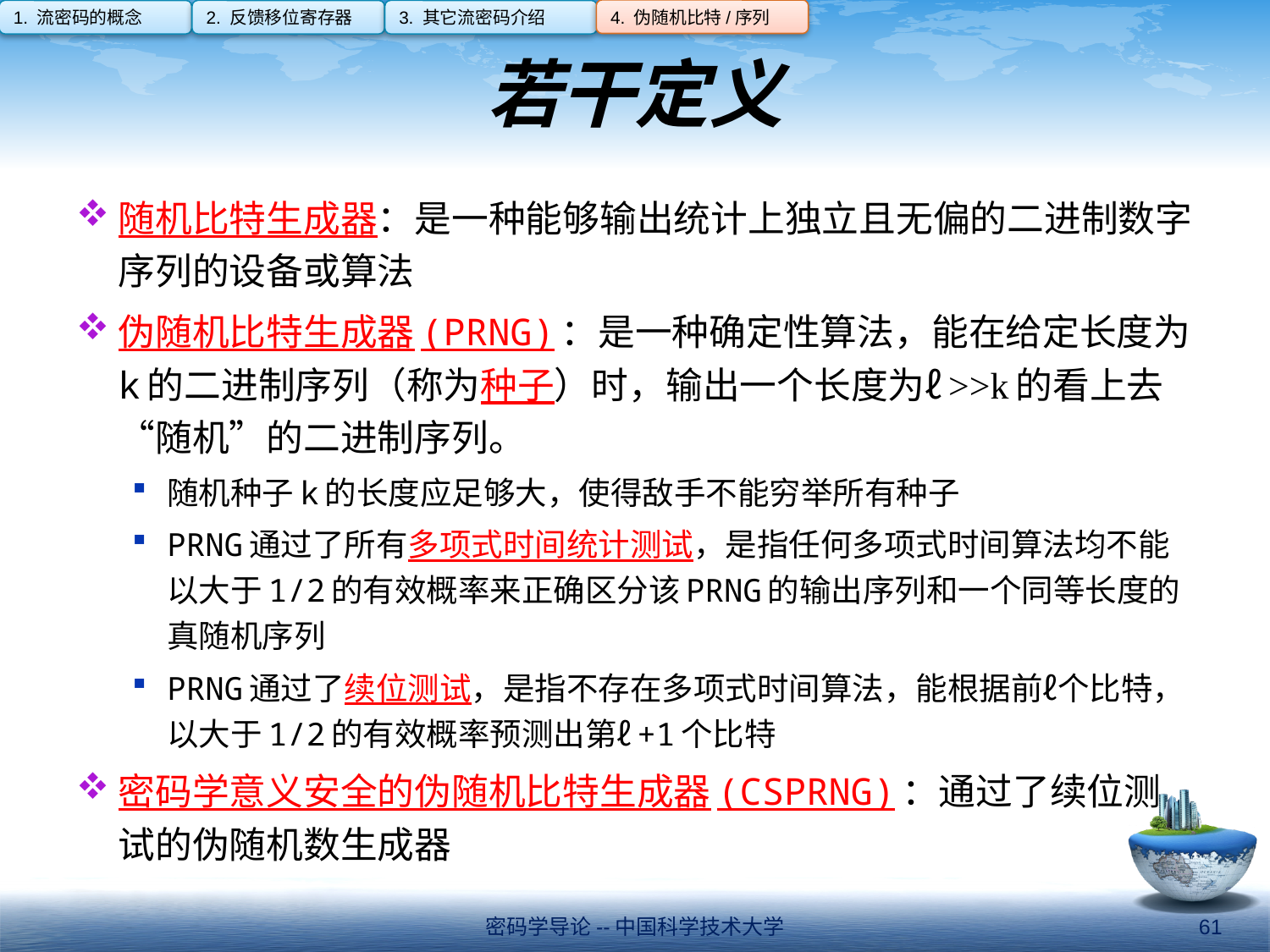

4. 伪随机比特/序列
1. 流密码的概念
2. 反馈移位寄存器
3. 其它流密码介绍
# 若干定义
随机比特生成器：是一种能够输出统计上独立且无偏的二进制数字序列的设备或算法
伪随机比特生成器(PRNG)：是一种确定性算法，能在给定长度为k的二进制序列（称为种子）时，输出一个长度为ℓ>>k的看上去“随机”的二进制序列。
随机种子k的长度应足够大，使得敌手不能穷举所有种子
PRNG通过了所有多项式时间统计测试，是指任何多项式时间算法均不能以大于1/2的有效概率来正确区分该PRNG的输出序列和一个同等长度的真随机序列
PRNG通过了续位测试，是指不存在多项式时间算法，能根据前ℓ个比特，以大于1/2的有效概率预测出第ℓ+1个比特
密码学意义安全的伪随机比特生成器(CSPRNG)：通过了续位测试的伪随机数生成器
密码学导论--中国科学技术大学
61